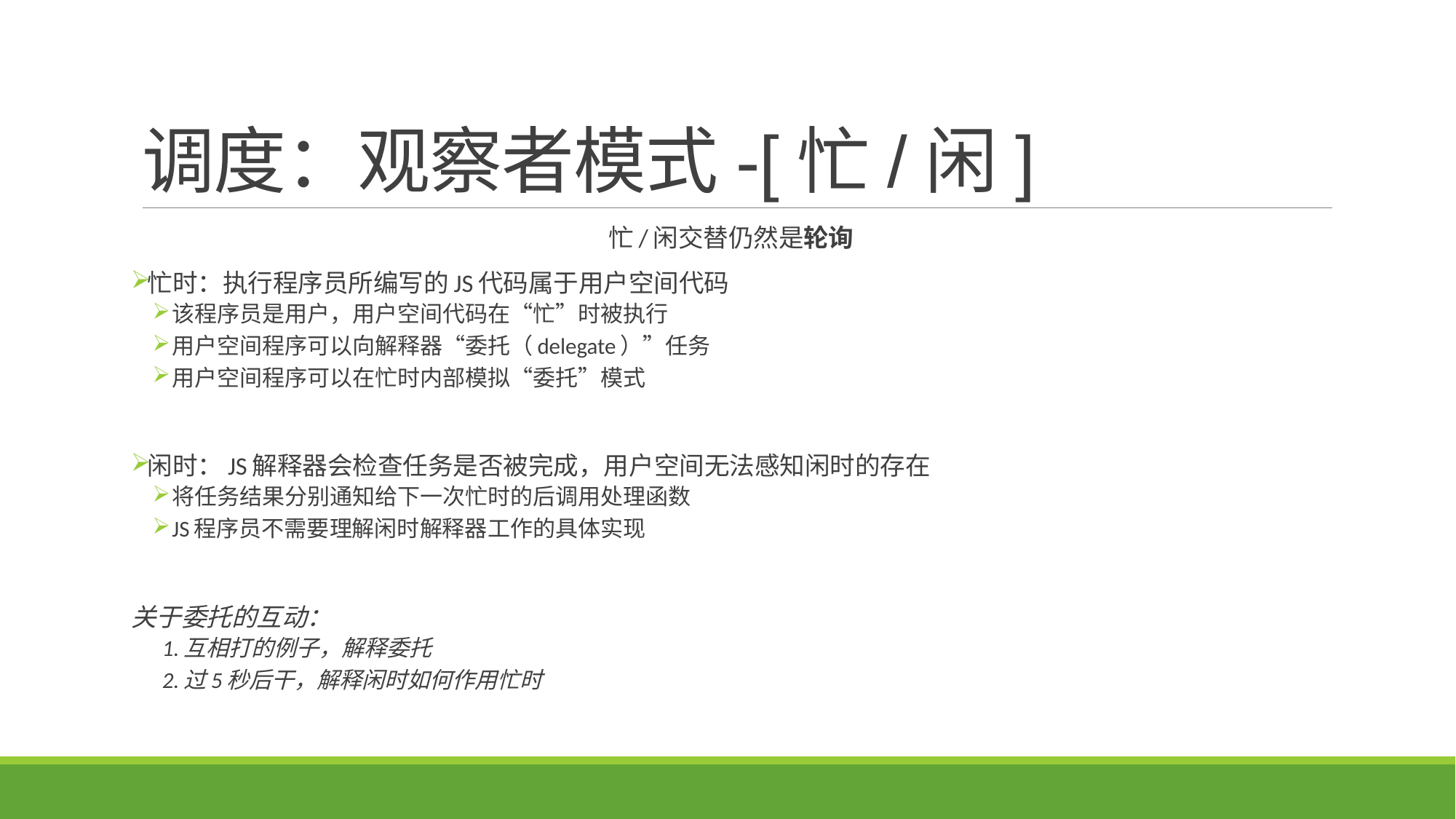

# 调度：观察者模式-[忙/闲]
忙/闲交替仍然是轮询
忙时：执行程序员所编写的JS代码属于用户空间代码
该程序员是用户，用户空间代码在“忙”时被执行
用户空间程序可以向解释器“委托（delegate）”任务
用户空间程序可以在忙时内部模拟“委托”模式

闲时：JS解释器会检查任务是否被完成，用户空间无法感知闲时的存在
将任务结果分别通知给下一次忙时的后调用处理函数
JS程序员不需要理解闲时解释器工作的具体实现

关于委托的互动：
1.互相打的例子，解释委托
2.过5秒后干，解释闲时如何作用忙时